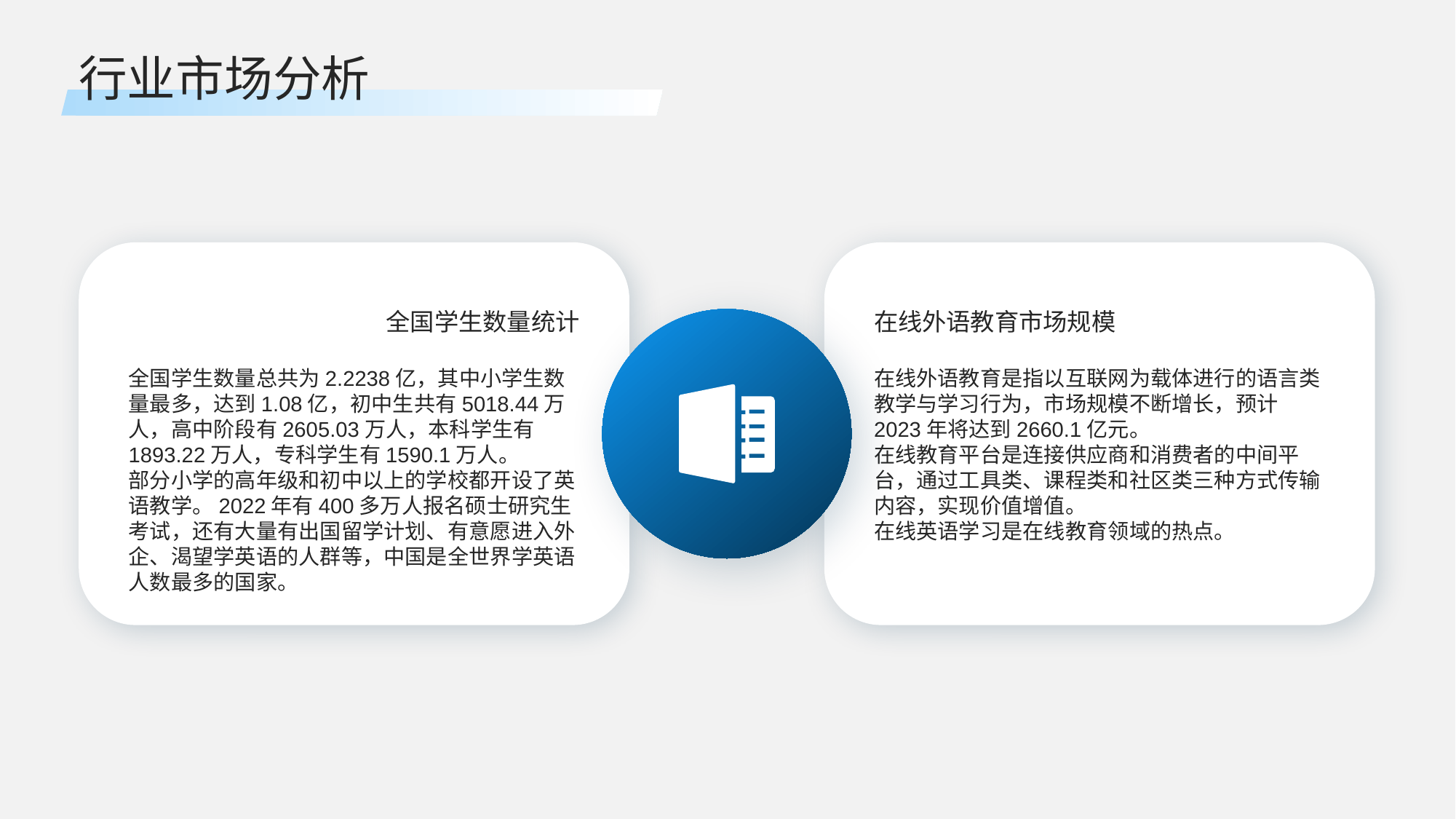

行业市场分析

全国学生数量统计
在线外语教育市场规模

全国学生数量总共为2.2238亿，其中小学生数量最多，达到1.08亿，初中生共有5018.44万人，高中阶段有2605.03万人，本科学生有1893.22万人，专科学生有1590.1万人。
部分小学的高年级和初中以上的学校都开设了英语教学。2022年有400多万人报名硕士研究生考试，还有大量有出国留学计划、有意愿进入外企、渴望学英语的人群等，中国是全世界学英语人数最多的国家。
在线外语教育是指以互联网为载体进行的语言类教学与学习行为，市场规模不断增长，预计2023年将达到2660.1亿元。
在线教育平台是连接供应商和消费者的中间平台，通过工具类、课程类和社区类三种方式传输内容，实现价值增值。
在线英语学习是在线教育领域的热点。